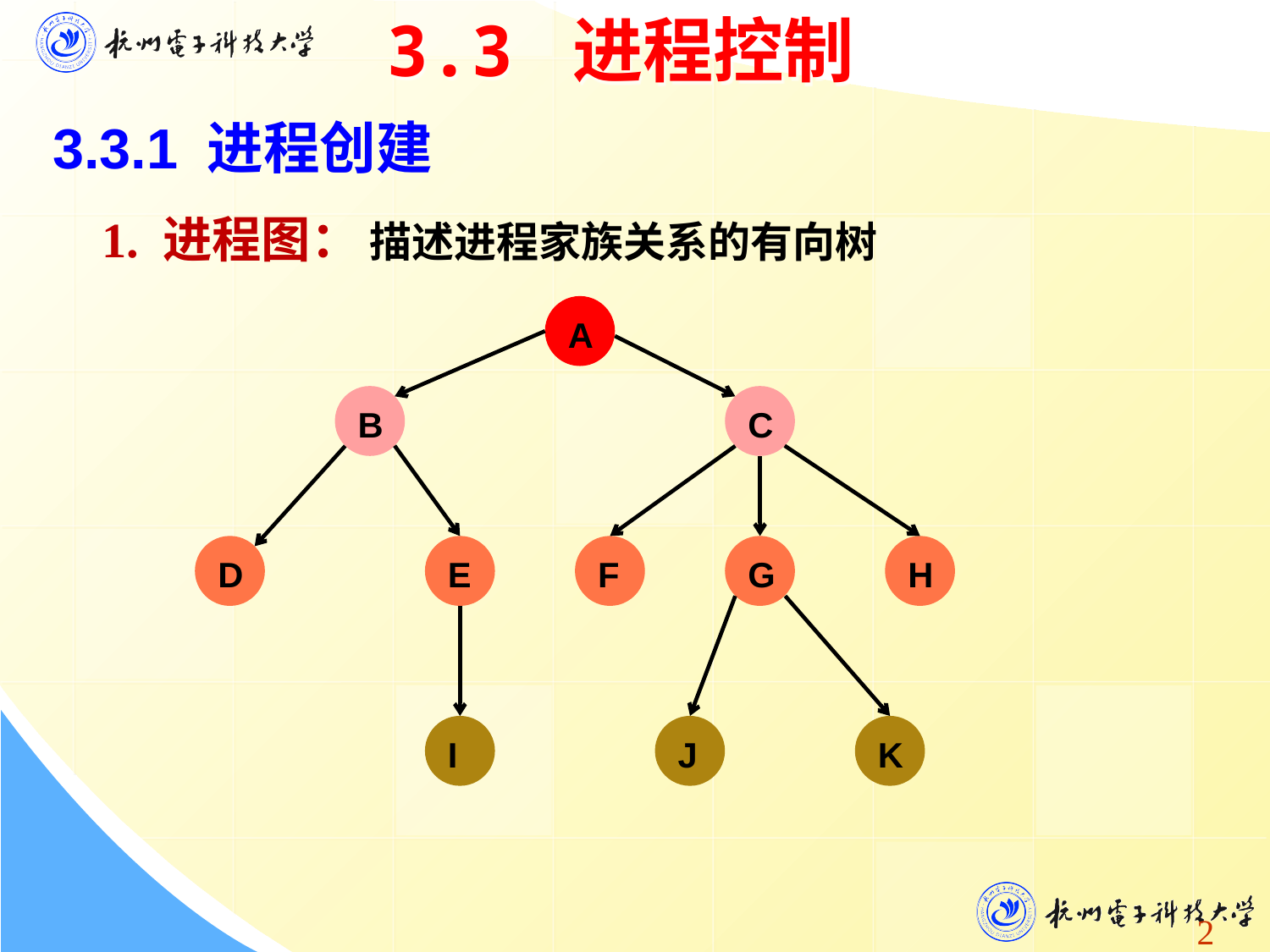

3.3 进程控制
3.3.1 进程创建
    1. 进程图： 描述进程家族关系的有向树
A
B
C
D
E
F
G
H
I
J
K
25